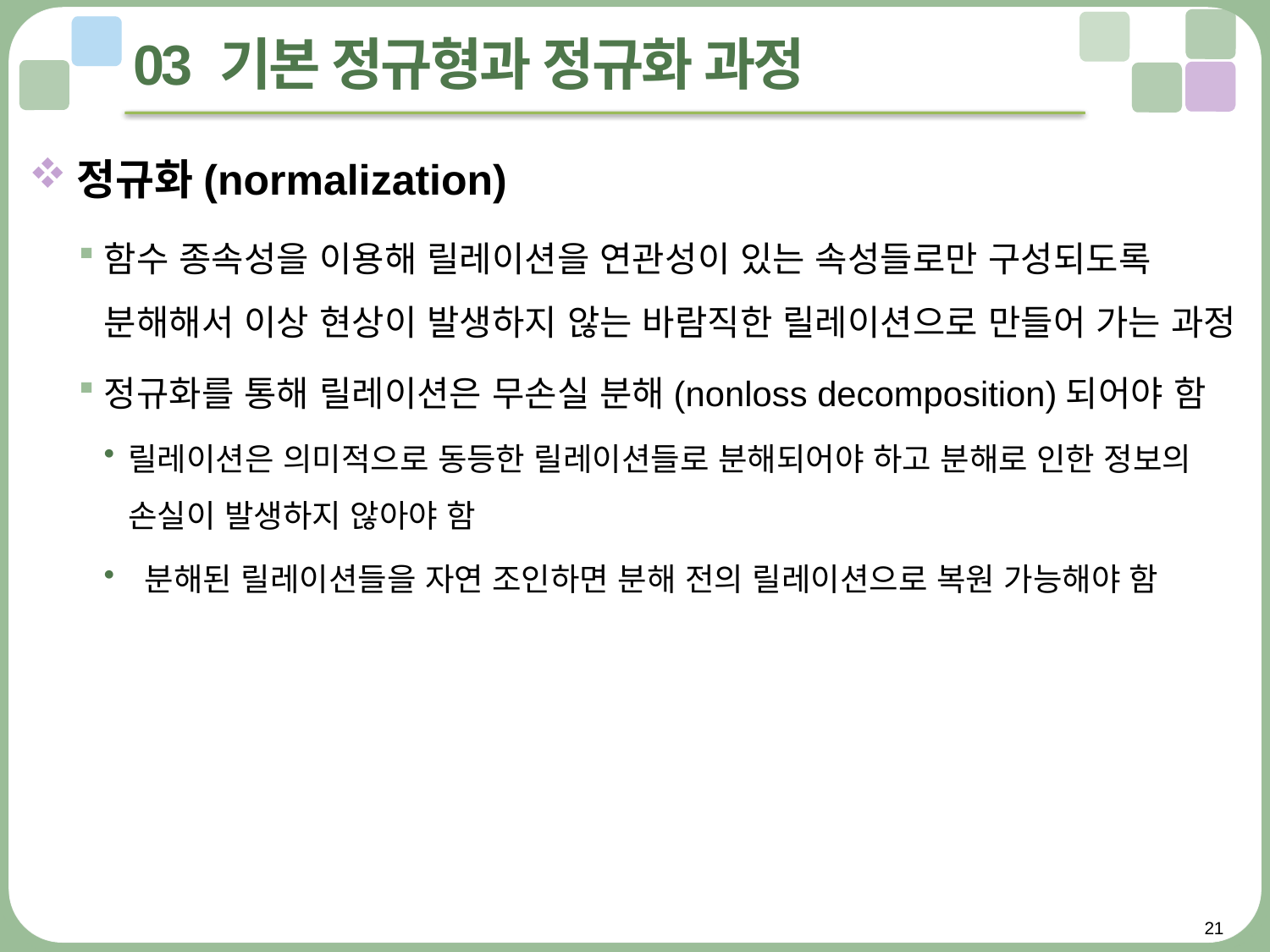

# 03 기본 정규형과 정규화 과정
정규화(normalization)
함수 종속성을 이용해 릴레이션을 연관성이 있는 속성들로만 구성되도록 분해해서 이상 현상이 발생하지 않는 바람직한 릴레이션으로 만들어 가는 과정
정규화를 통해 릴레이션은 무손실 분해(nonloss decomposition)되어야 함
릴레이션은 의미적으로 동등한 릴레이션들로 분해되어야 하고 분해로 인한 정보의 손실이 발생하지 않아야 함
 분해된 릴레이션들을 자연 조인하면 분해 전의 릴레이션으로 복원 가능해야 함